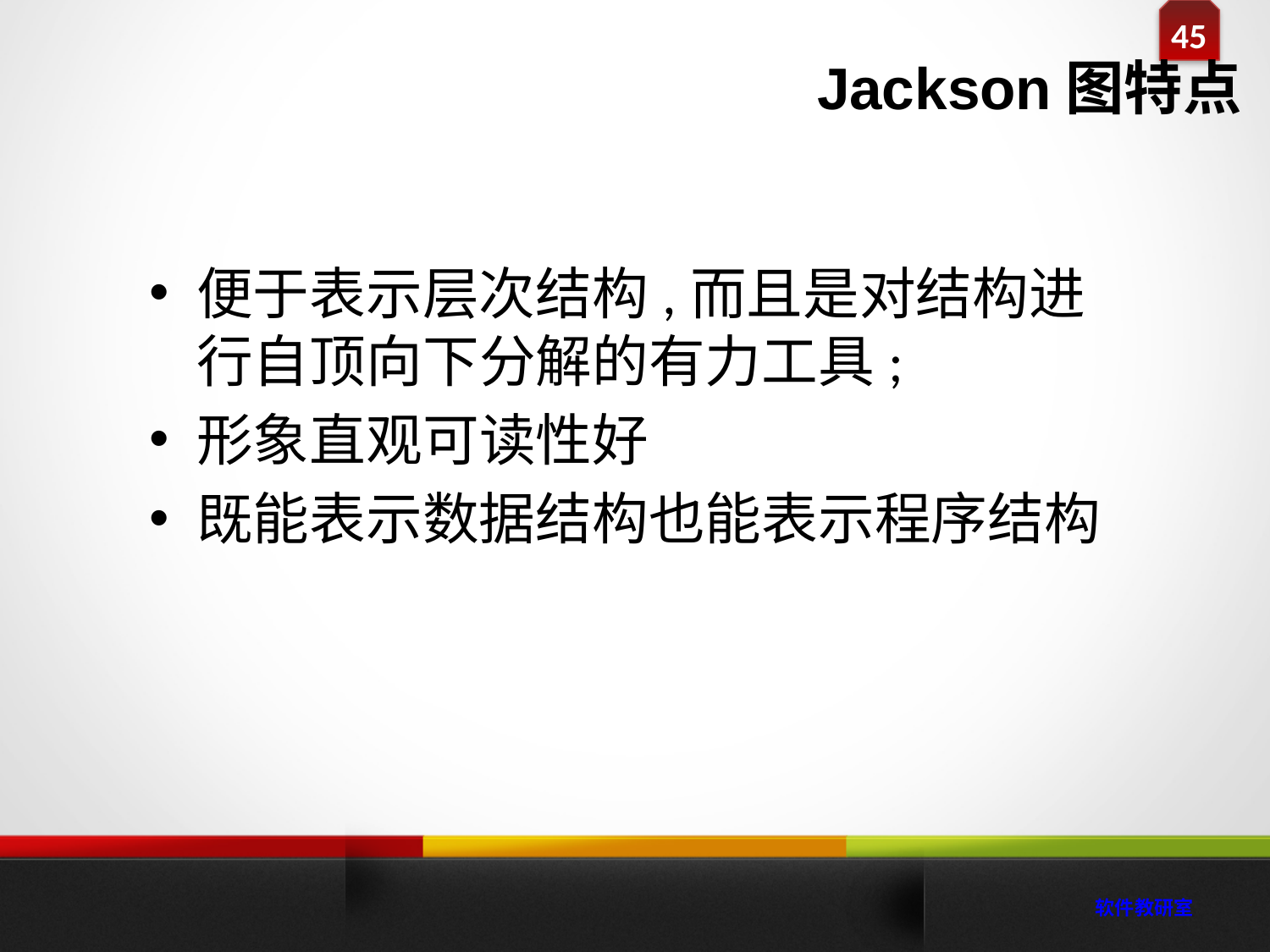

软件教研室
Jackson图特点
便于表示层次结构,而且是对结构进行自顶向下分解的有力工具;
形象直观可读性好
既能表示数据结构也能表示程序结构